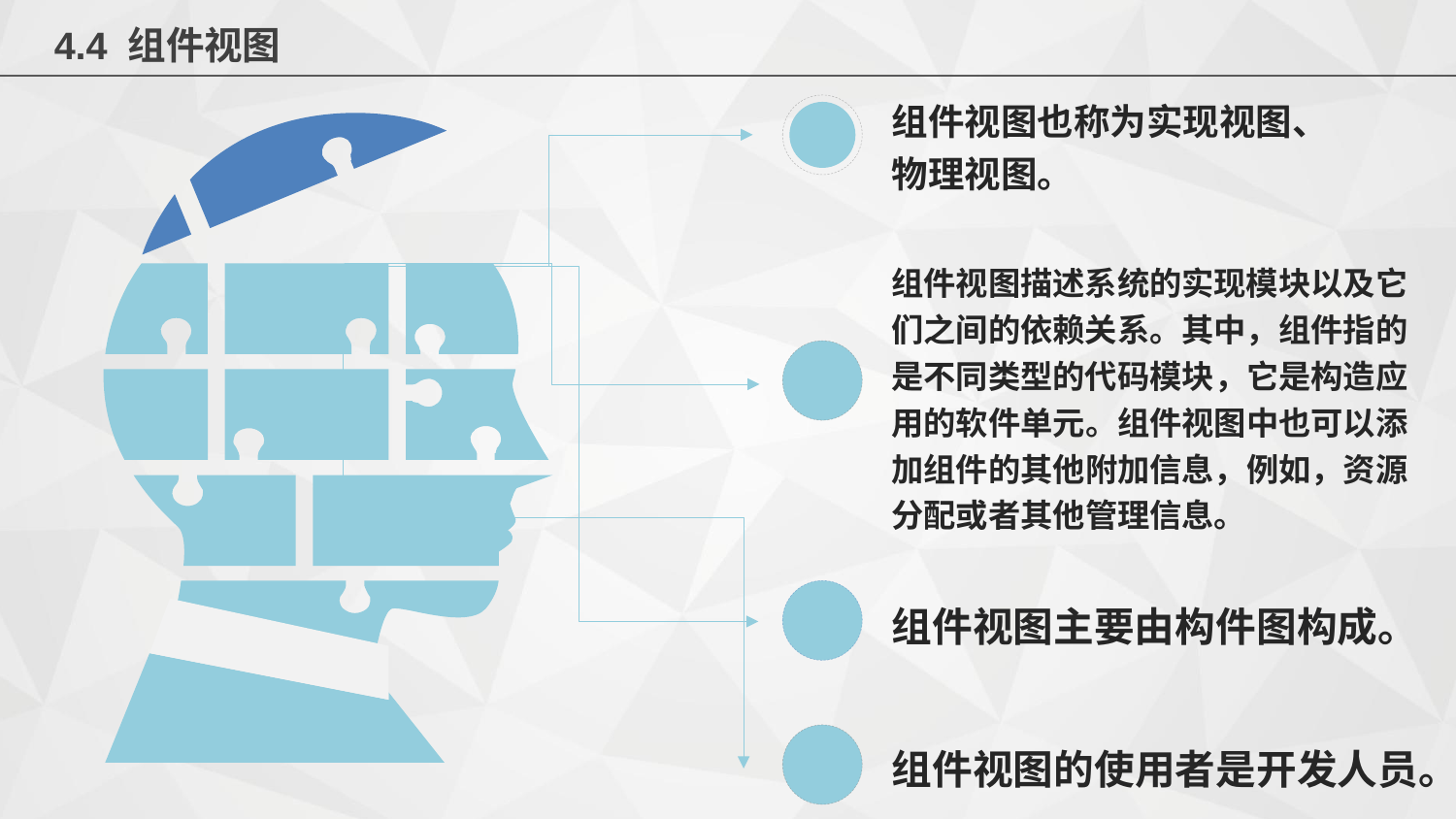

4.4 组件视图
组件视图也称为实现视图、物理视图。

组件视图描述系统的实现模块以及它们之间的依赖关系。其中，组件指的是不同类型的代码模块，它是构造应用的软件单元。组件视图中也可以添加组件的其他附加信息，例如，资源分配或者其他管理信息。

组件视图主要由构件图构成。

组件视图的使用者是开发人员。